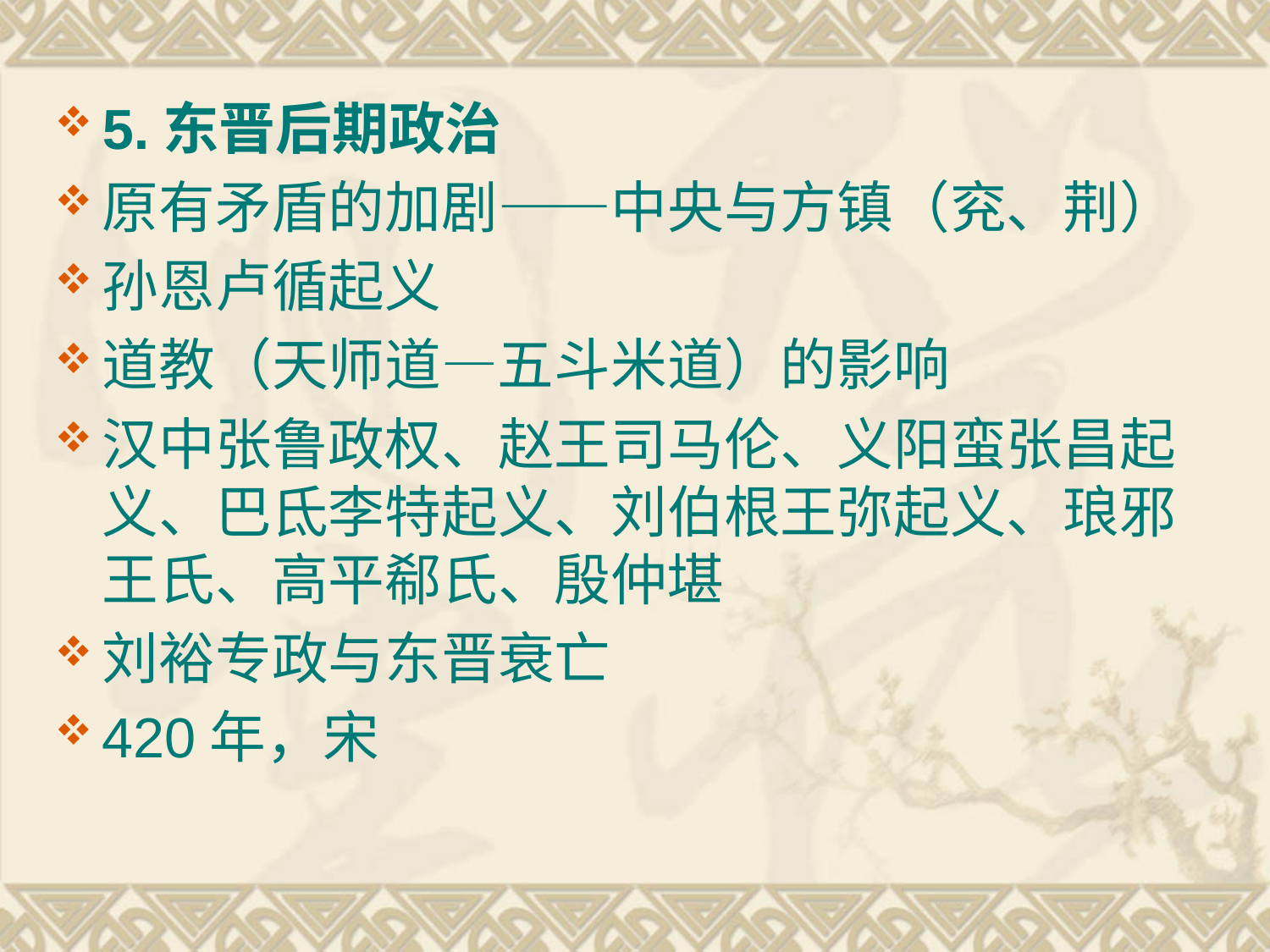

5.东晋后期政治
原有矛盾的加剧——中央与方镇（兖、荆）
孙恩卢循起义
道教（天师道—五斗米道）的影响
汉中张鲁政权、赵王司马伦、义阳蛮张昌起义、巴氐李特起义、刘伯根王弥起义、琅邪王氏、高平郗氏、殷仲堪
刘裕专政与东晋衰亡
420年，宋